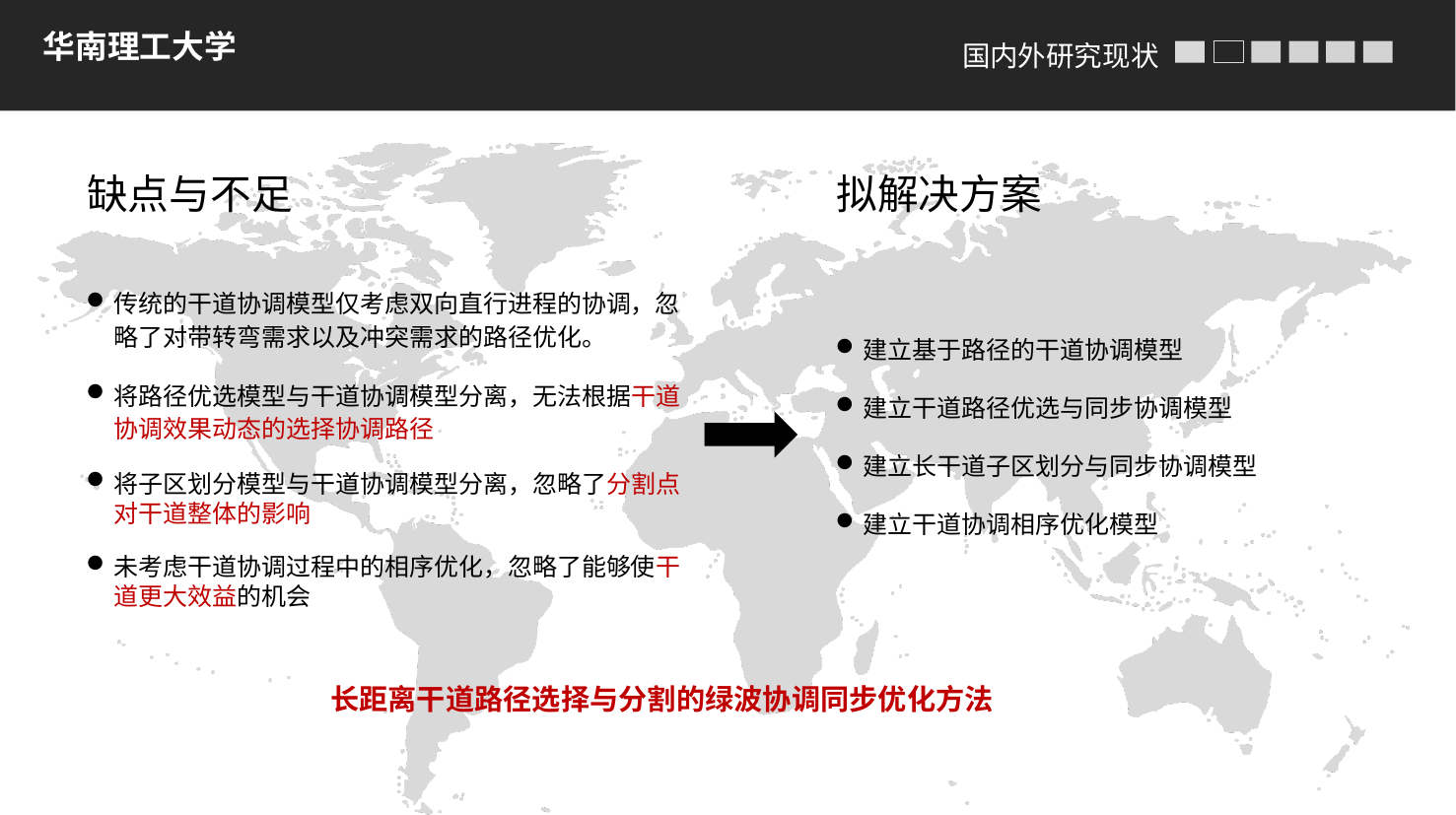

缺点与不足
拟解决方案
传统的干道协调模型仅考虑双向直行进程的协调，忽略了对带转弯需求以及冲突需求的路径优化。
将路径优选模型与干道协调模型分离，无法根据干道协调效果动态的选择协调路径
将子区划分模型与干道协调模型分离，忽略了分割点对干道整体的影响
未考虑干道协调过程中的相序优化，忽略了能够使干道更大效益的机会
建立基于路径的干道协调模型
建立干道路径优选与同步协调模型
建立长干道子区划分与同步协调模型
建立干道协调相序优化模型

长距离干道路径选择与分割的绿波协调同步优化方法